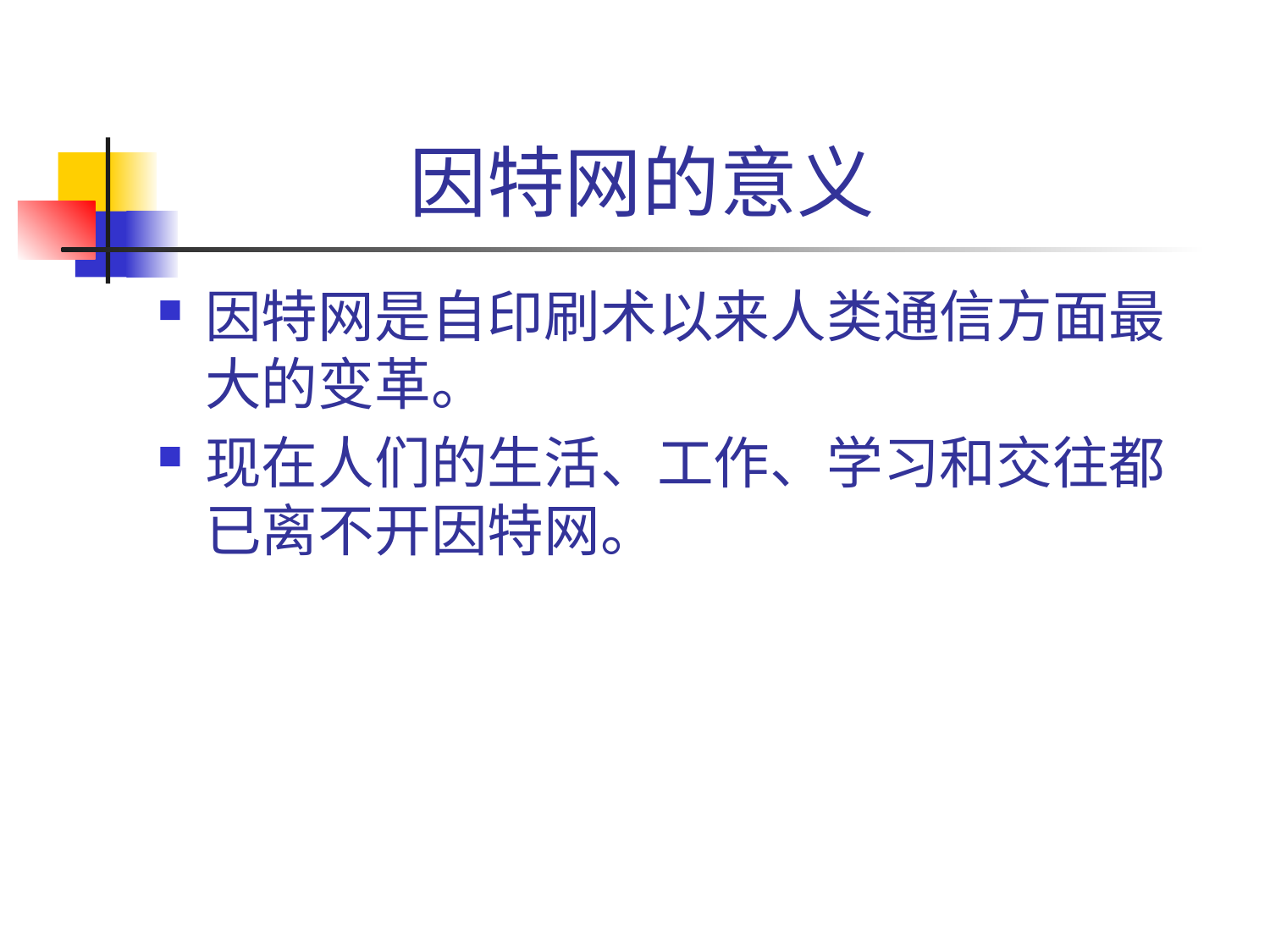

# 因特网的意义
因特网是自印刷术以来人类通信方面最大的变革。
现在人们的生活、工作、学习和交往都已离不开因特网。